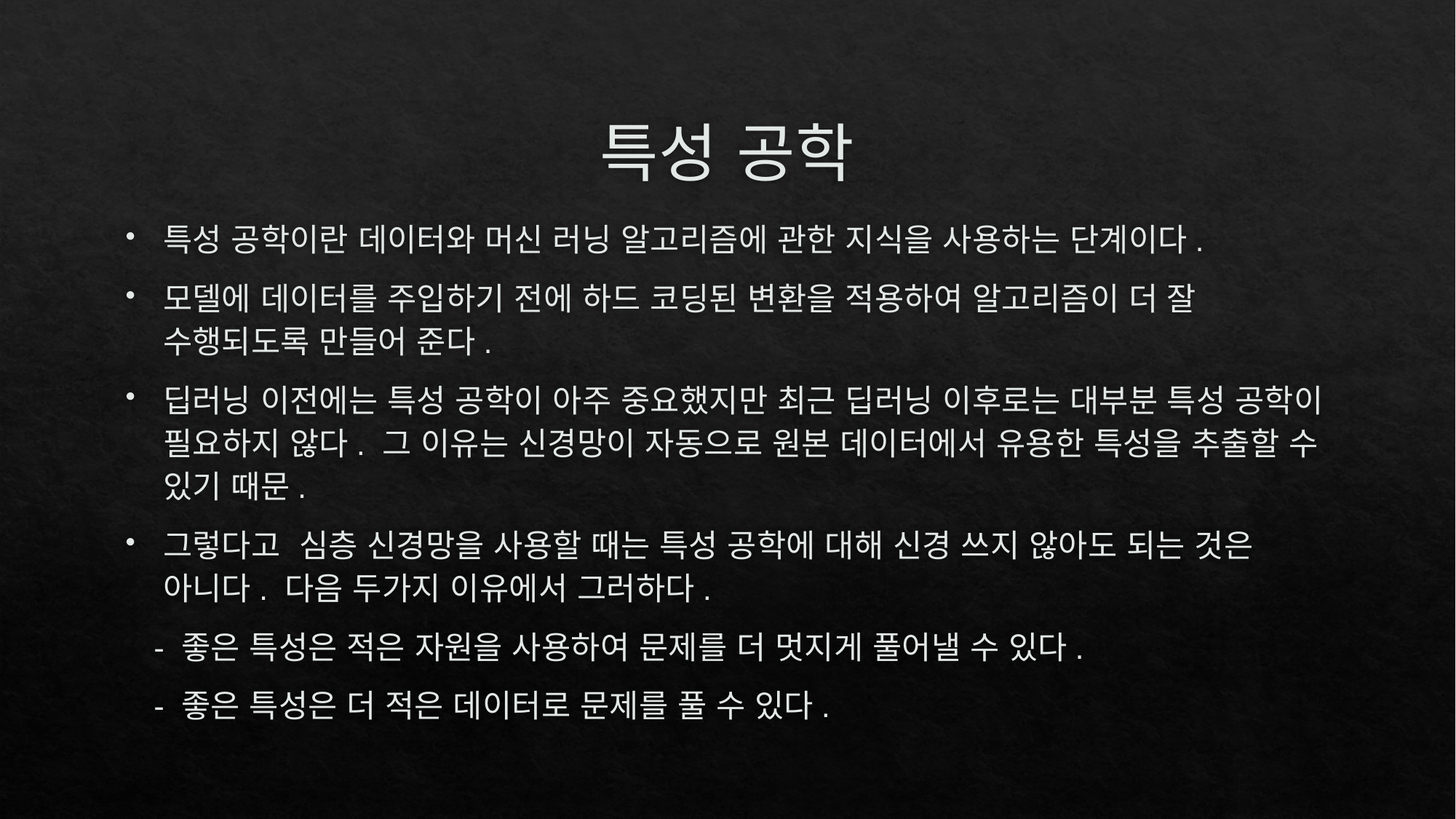

# 특성 공학
특성 공학이란 데이터와 머신 러닝 알고리즘에 관한 지식을 사용하는 단계이다.
모델에 데이터를 주입하기 전에 하드 코딩된 변환을 적용하여 알고리즘이 더 잘 수행되도록 만들어 준다.
딥러닝 이전에는 특성 공학이 아주 중요했지만 최근 딥러닝 이후로는 대부분 특성 공학이 필요하지 않다. 그 이유는 신경망이 자동으로 원본 데이터에서 유용한 특성을 추출할 수 있기 때문.
그렇다고  심층 신경망을 사용할 때는 특성 공학에 대해 신경 쓰지 않아도 되는 것은 아니다. 다음 두가지 이유에서 그러하다.
   - 좋은 특성은 적은 자원을 사용하여 문제를 더 멋지게 풀어낼 수 있다.
   - 좋은 특성은 더 적은 데이터로 문제를 풀 수 있다.